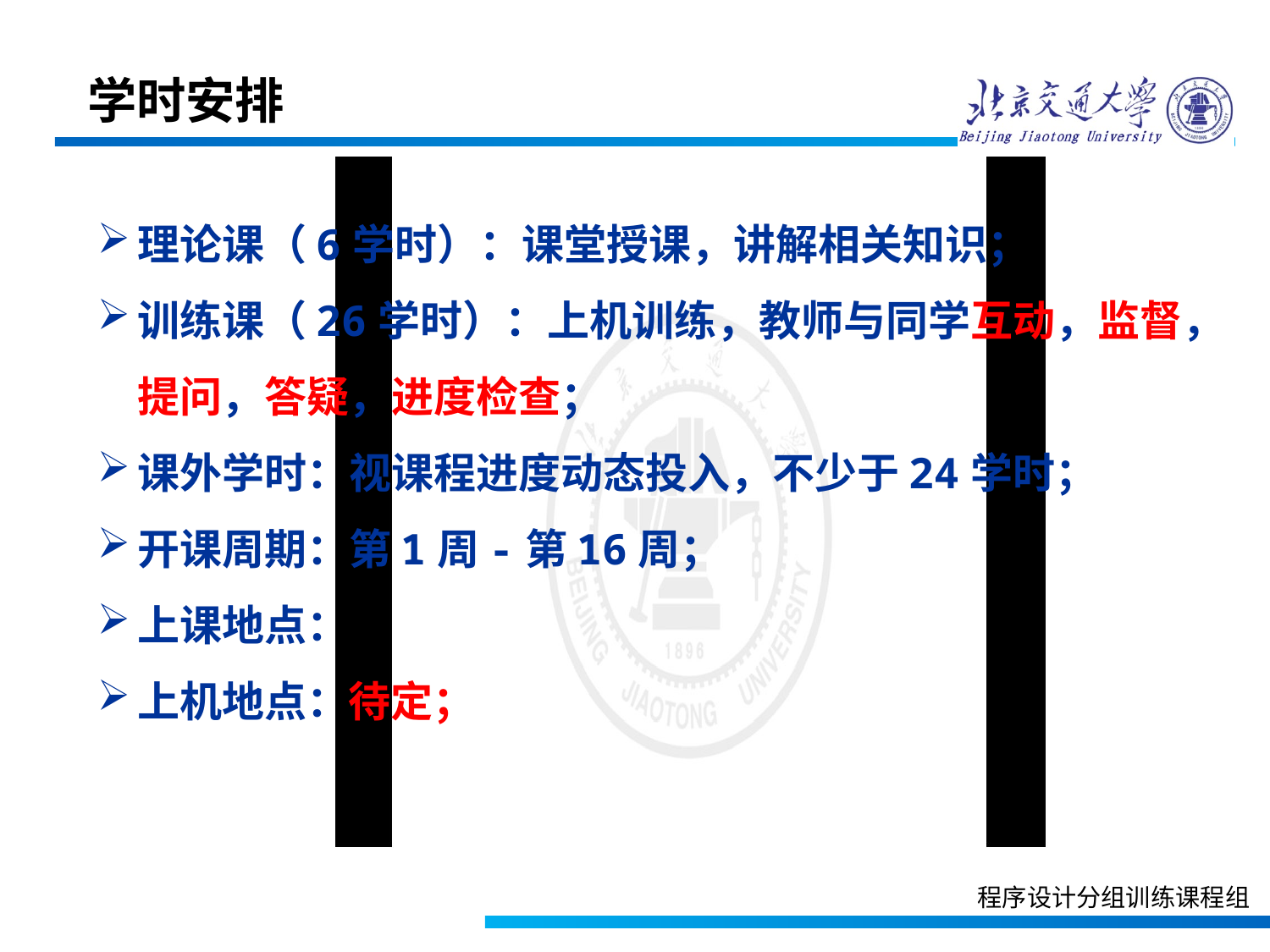

学时安排
理论课（6学时）：课堂授课，讲解相关知识；
训练课（26学时）：上机训练，教师与同学互动，监督，提问，答疑，进度检查；
课外学时：视课程进度动态投入，不少于24学时；
开课周期：第1周-第16周；
上课地点：
上机地点：待定；
程序设计分组训练课程组